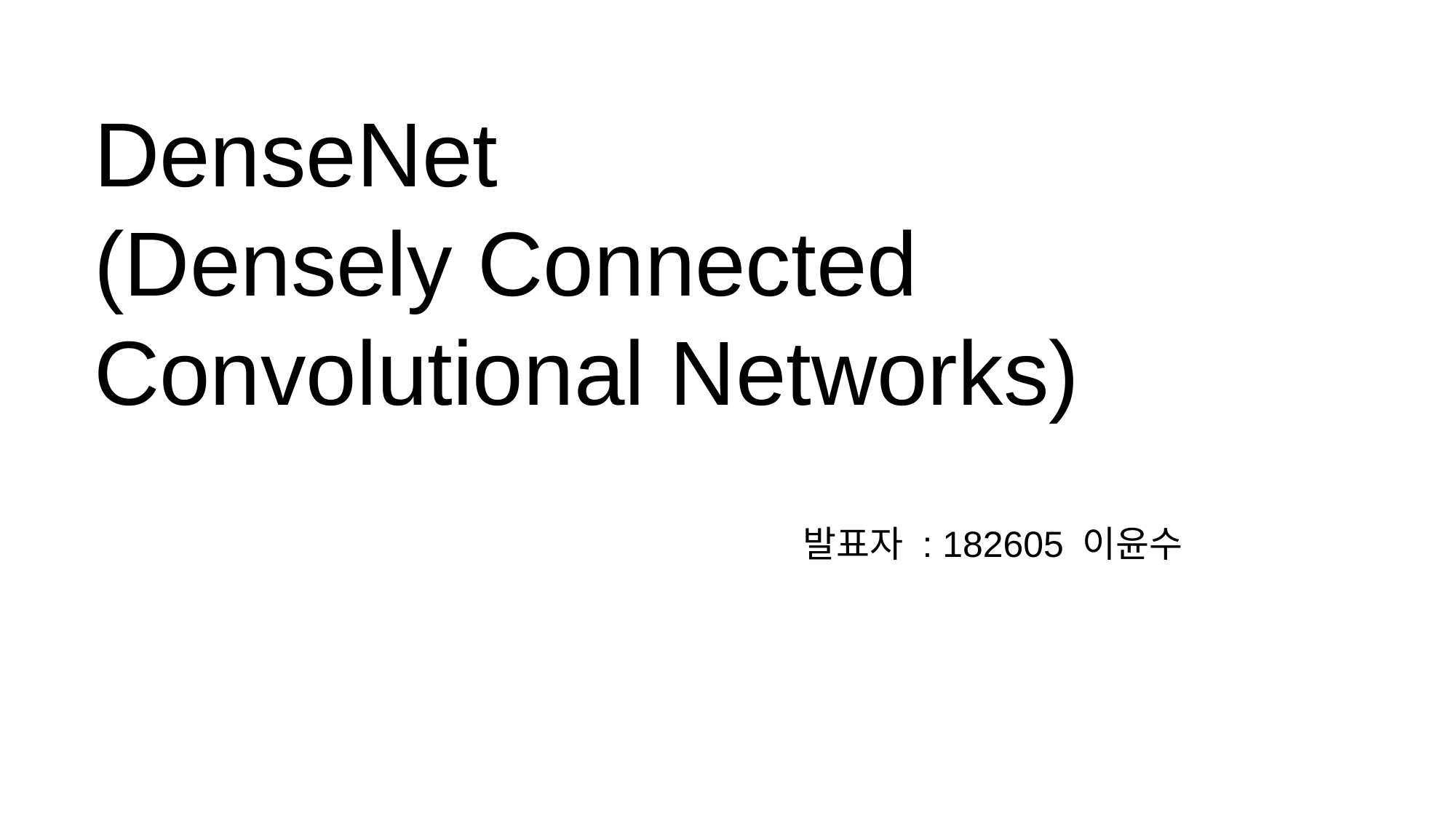

DenseNet
(Densely Connected Convolutional Networks)
발표자 : 182605 이윤수